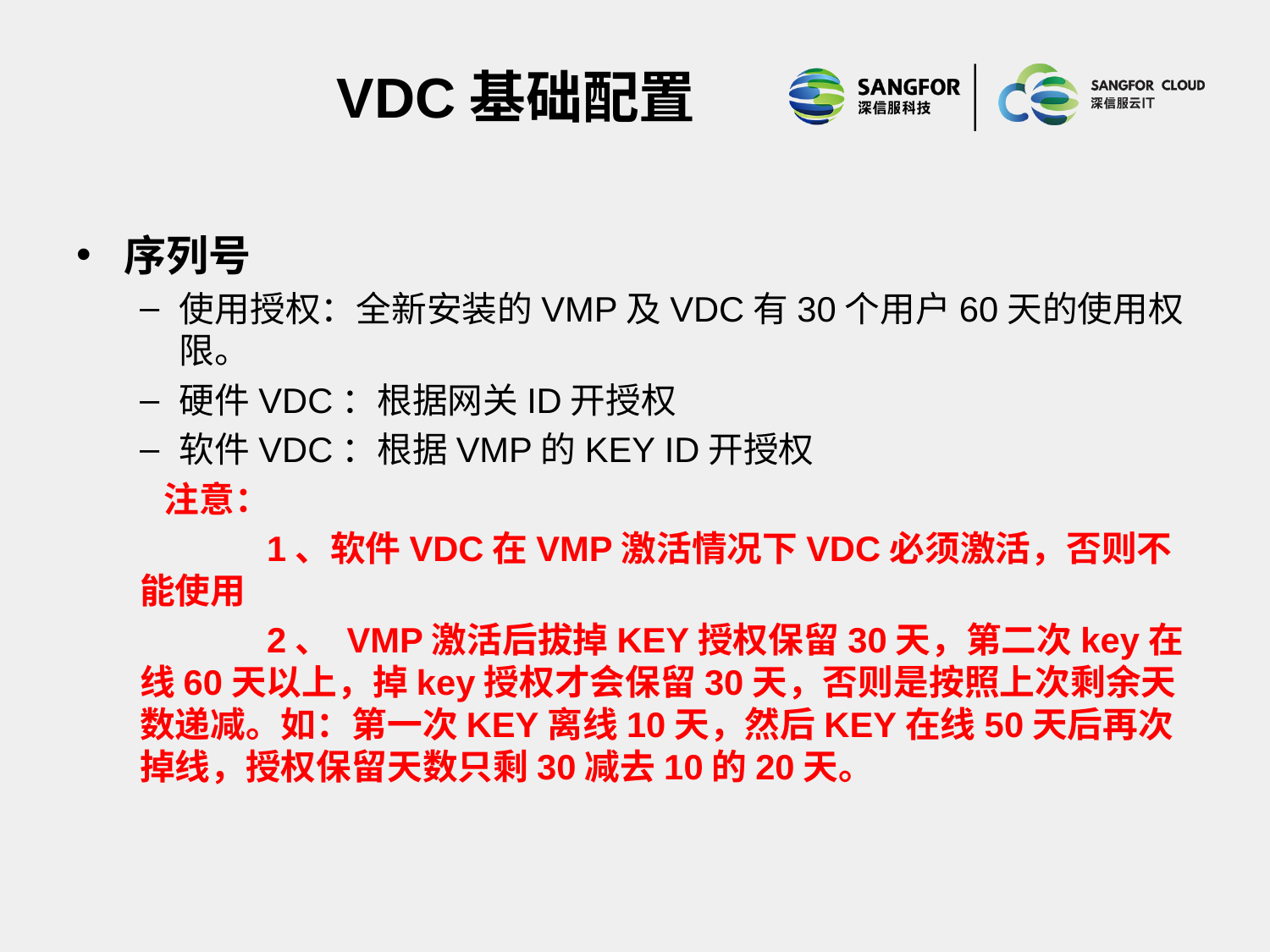

# VDC基础配置
序列号
使用授权：全新安装的VMP及VDC有30个用户60天的使用权限。
硬件VDC：根据网关ID开授权
软件VDC：根据VMP的KEY ID开授权
  注意：
	1、软件VDC在VMP激活情况下VDC必须激活，否则不能使用
	2、 VMP激活后拔掉KEY授权保留30天，第二次key在线60天以上，掉key授权才会保留30天，否则是按照上次剩余天数递减。如：第一次KEY离线10天，然后KEY在线50天后再次掉线，授权保留天数只剩30减去10的20天。